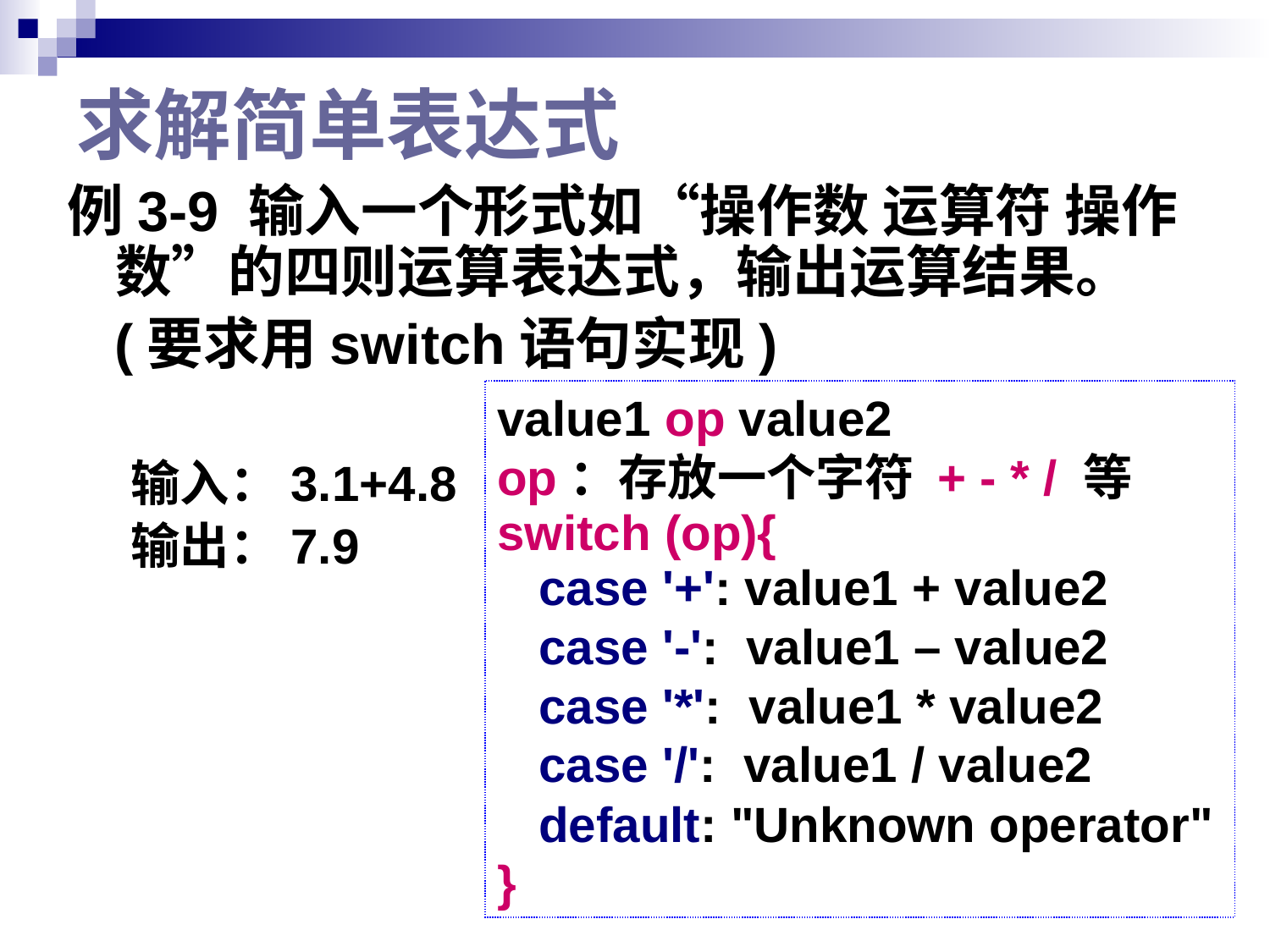

# 求解简单表达式
例3-9 输入一个形式如“操作数 运算符 操作数”的四则运算表达式，输出运算结果。
   (要求用switch语句实现)

输入：3.1+4.8
输出：7.9
value1 op value2
op：存放一个字符 + - * / 等
switch (op){
   case '+': value1 + value2
   case '-':  value1 – value2
   case '*':  value1 * value2
   case '/':  value1 / value2
   default: "Unknown operator"
}